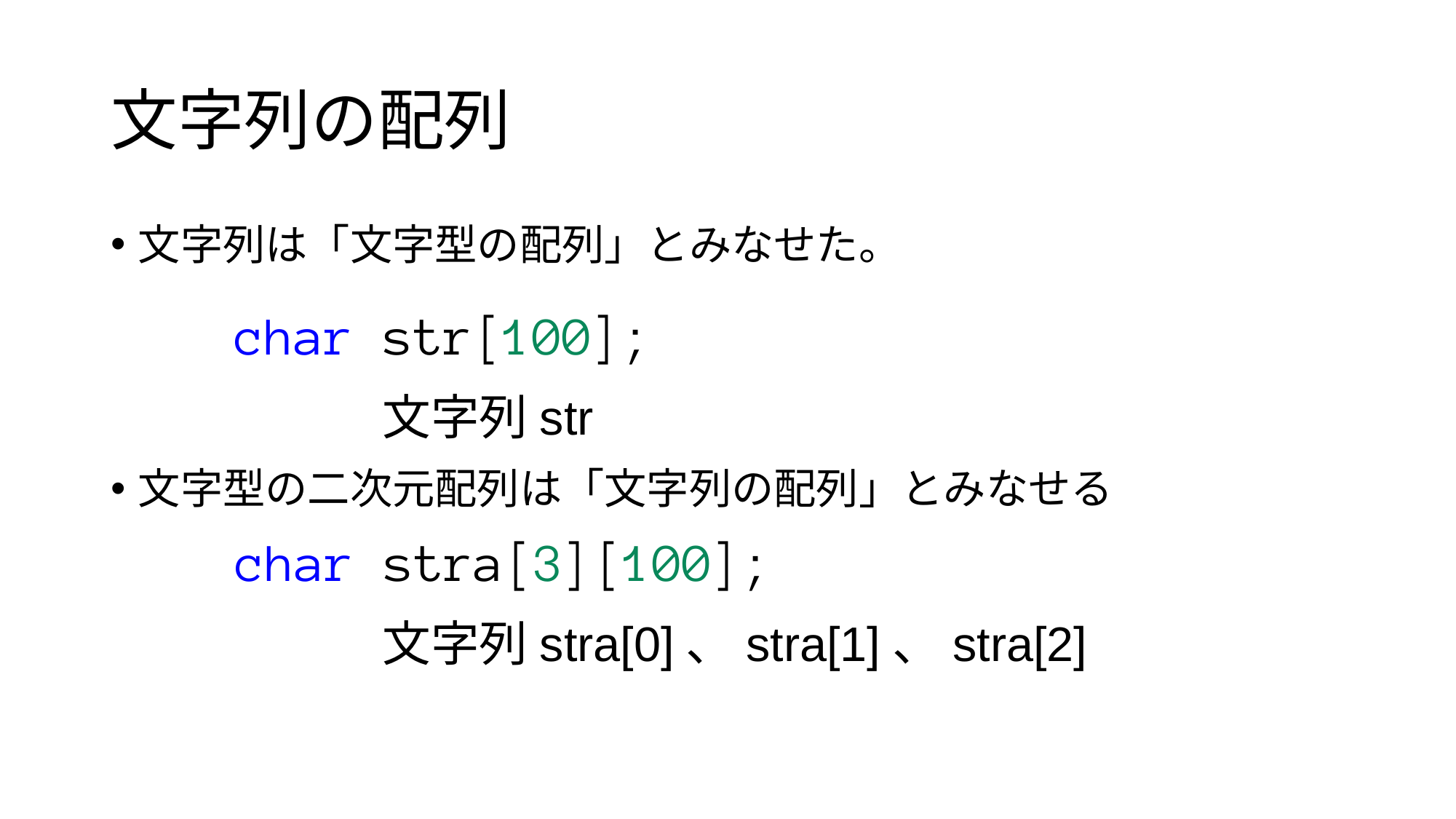

# 文字列の配列
文字列は「文字型の配列」とみなせた。

文字型の二次元配列は「文字列の配列」とみなせる

char str[100];
文字列str
char stra[3][100];
文字列stra[0]、stra[1]、stra[2]